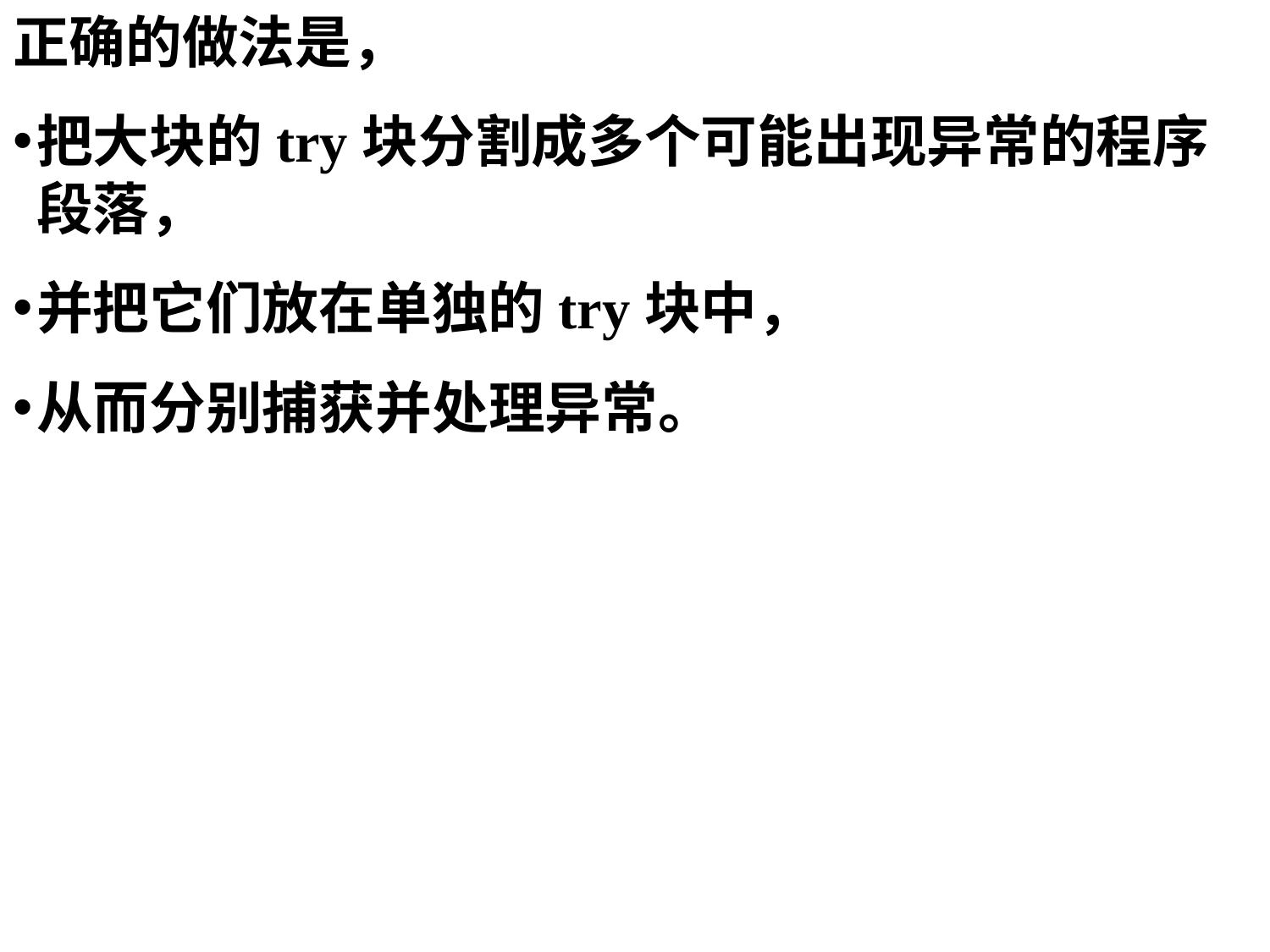

正确的做法是，
把大块的try块分割成多个可能出现异常的程序段落，
并把它们放在单独的try块中，
从而分别捕获并处理异常。